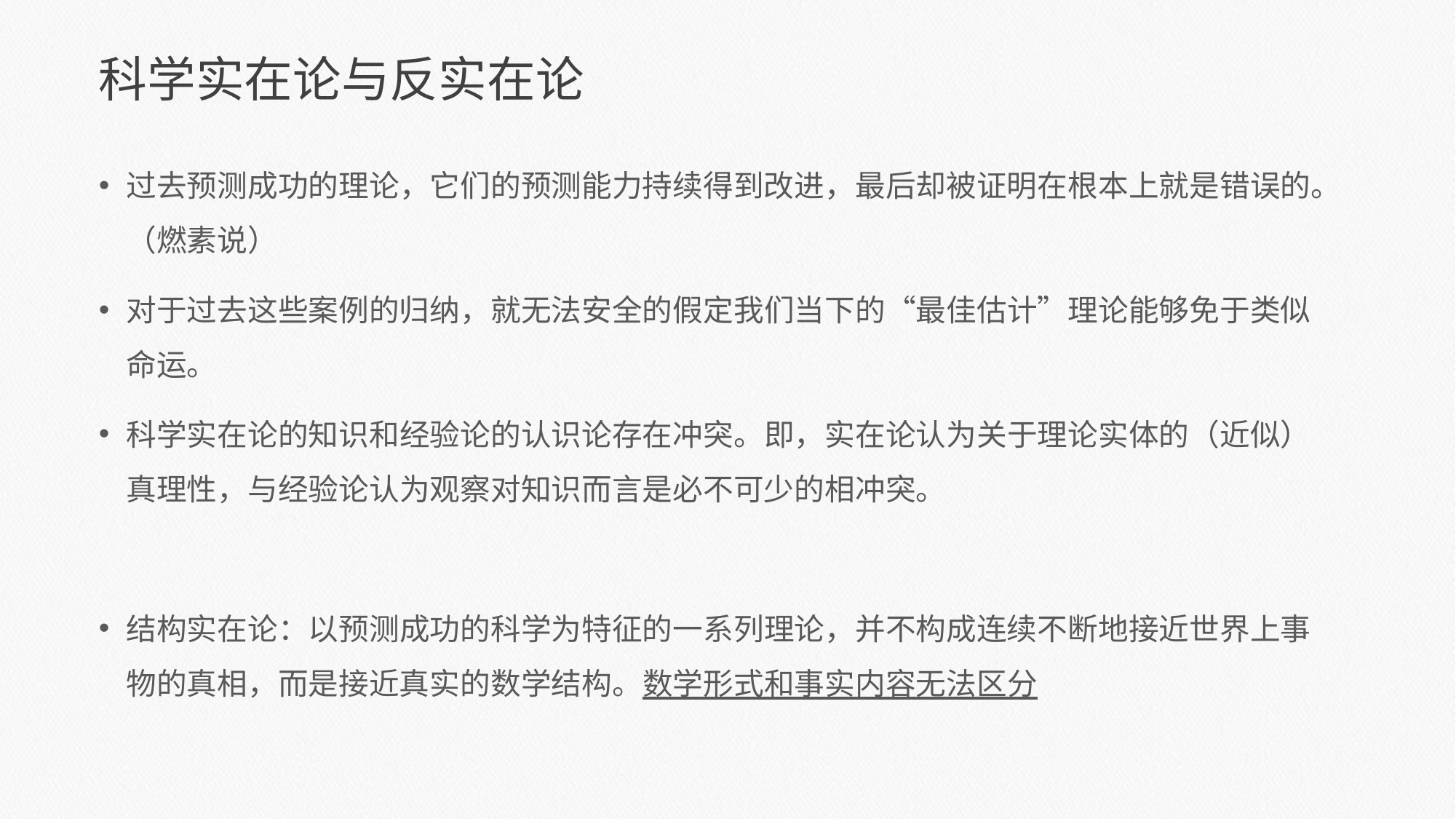

科学实在论与反实在论
过去预测成功的理论，它们的预测能力持续得到改进，最后却被证明在根本上就是错误的。（燃素说）
对于过去这些案例的归纳，就无法安全的假定我们当下的“最佳估计”理论能够免于类似命运。
科学实在论的知识和经验论的认识论存在冲突。即，实在论认为关于理论实体的（近似）真理性，与经验论认为观察对知识而言是必不可少的相冲突。

结构实在论：以预测成功的科学为特征的一系列理论，并不构成连续不断地接近世界上事物的真相，而是接近真实的数学结构。数学形式和事实内容无法区分